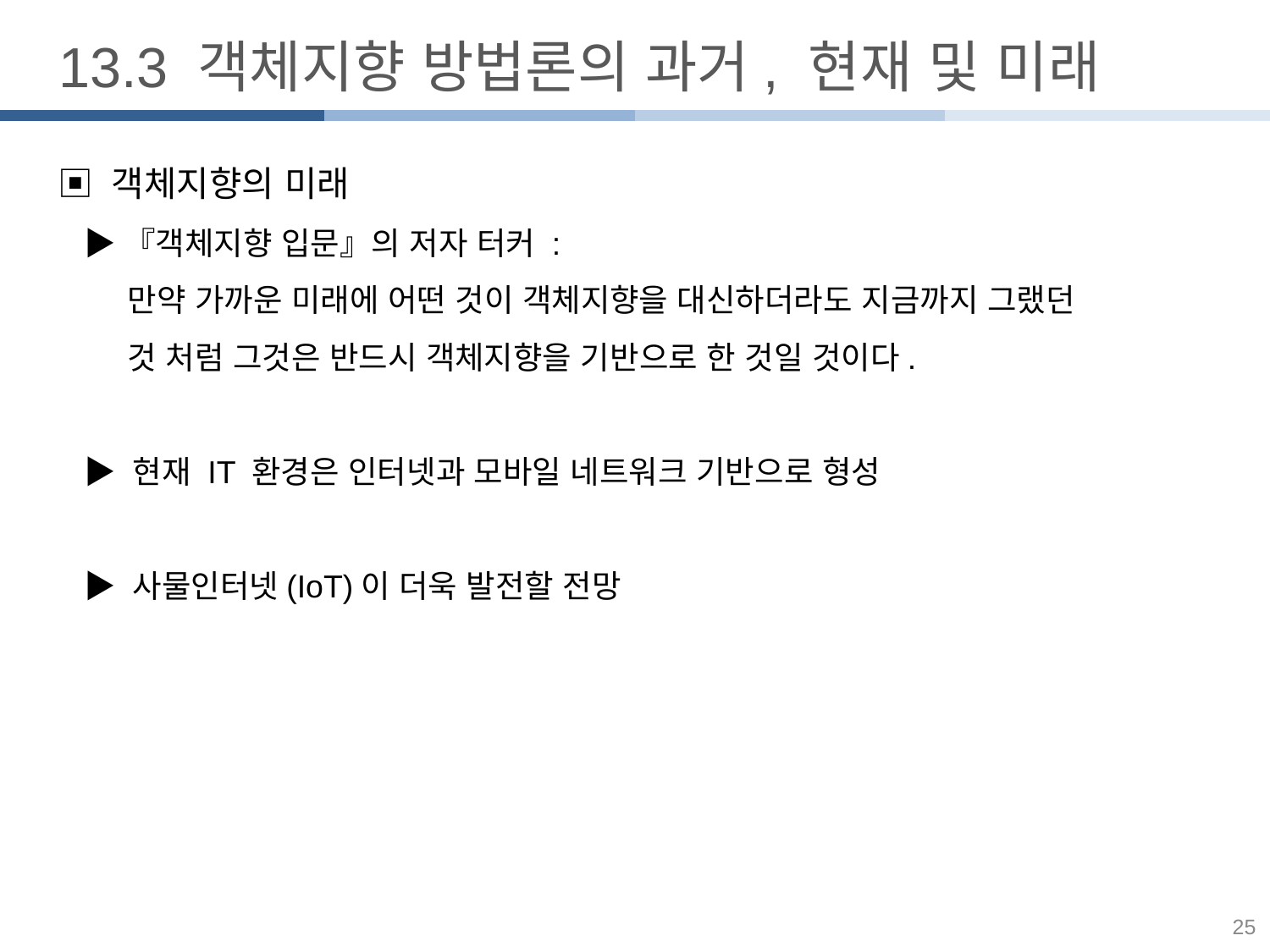

13.3 객체지향 방법론의 과거, 현재 및 미래
▣ 객체지향의 미래
   ▶『객체지향 입문』의 저자 터커 :
       만약 가까운 미래에 어떤 것이 객체지향을 대신하더라도 지금까지 그랬던
       것 처럼 그것은 반드시 객체지향을 기반으로 한 것일 것이다.

   ▶ 현재 IT 환경은 인터넷과 모바일 네트워크 기반으로 형성

   ▶ 사물인터넷(IoT)이 더욱 발전할 전망

25